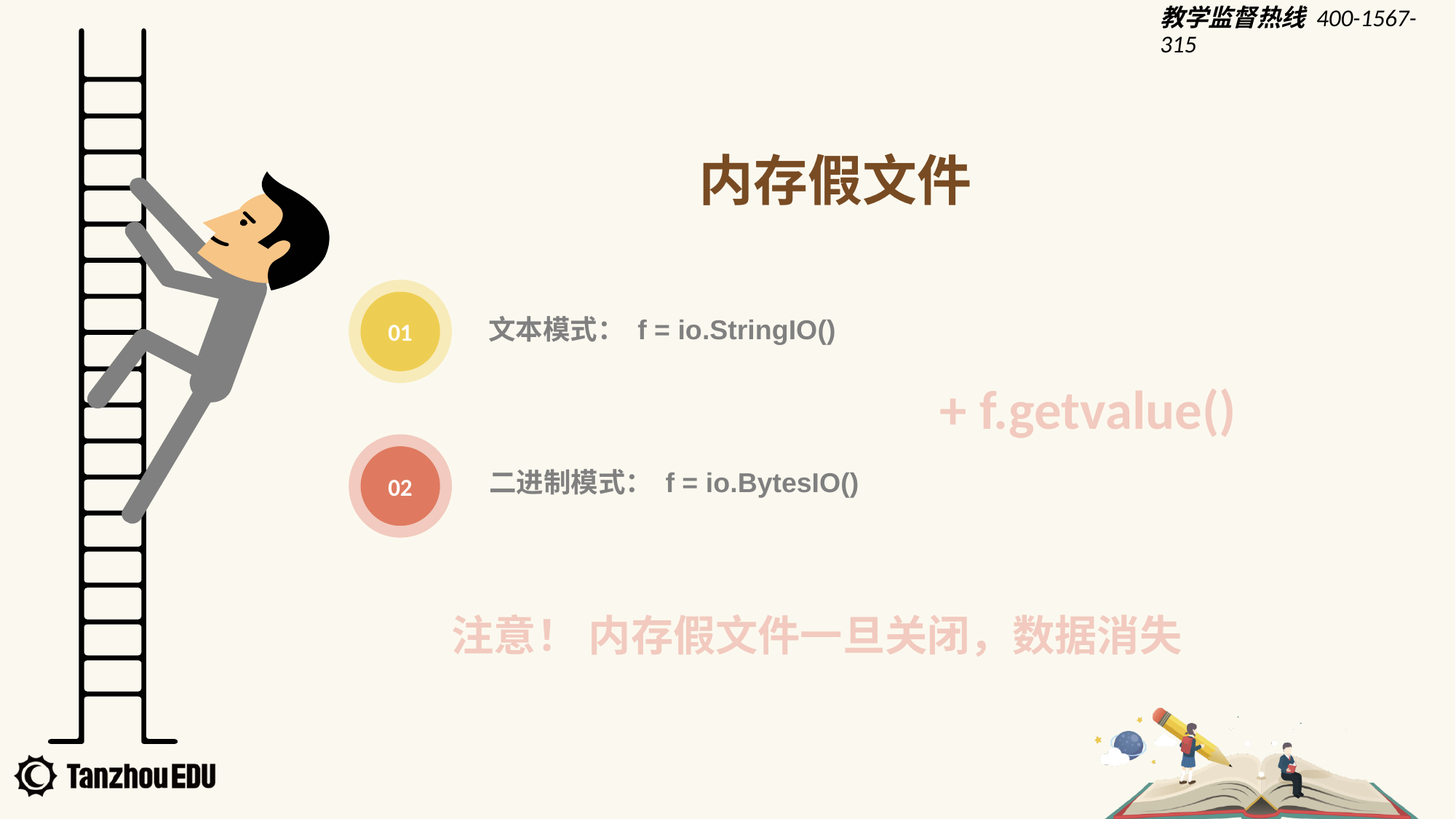

内存假文件

01
文本模式： f = io.StringIO()
+ f.getvalue()

02
二进制模式： f = io.BytesIO()
注意！ 内存假文件一旦关闭，数据消失